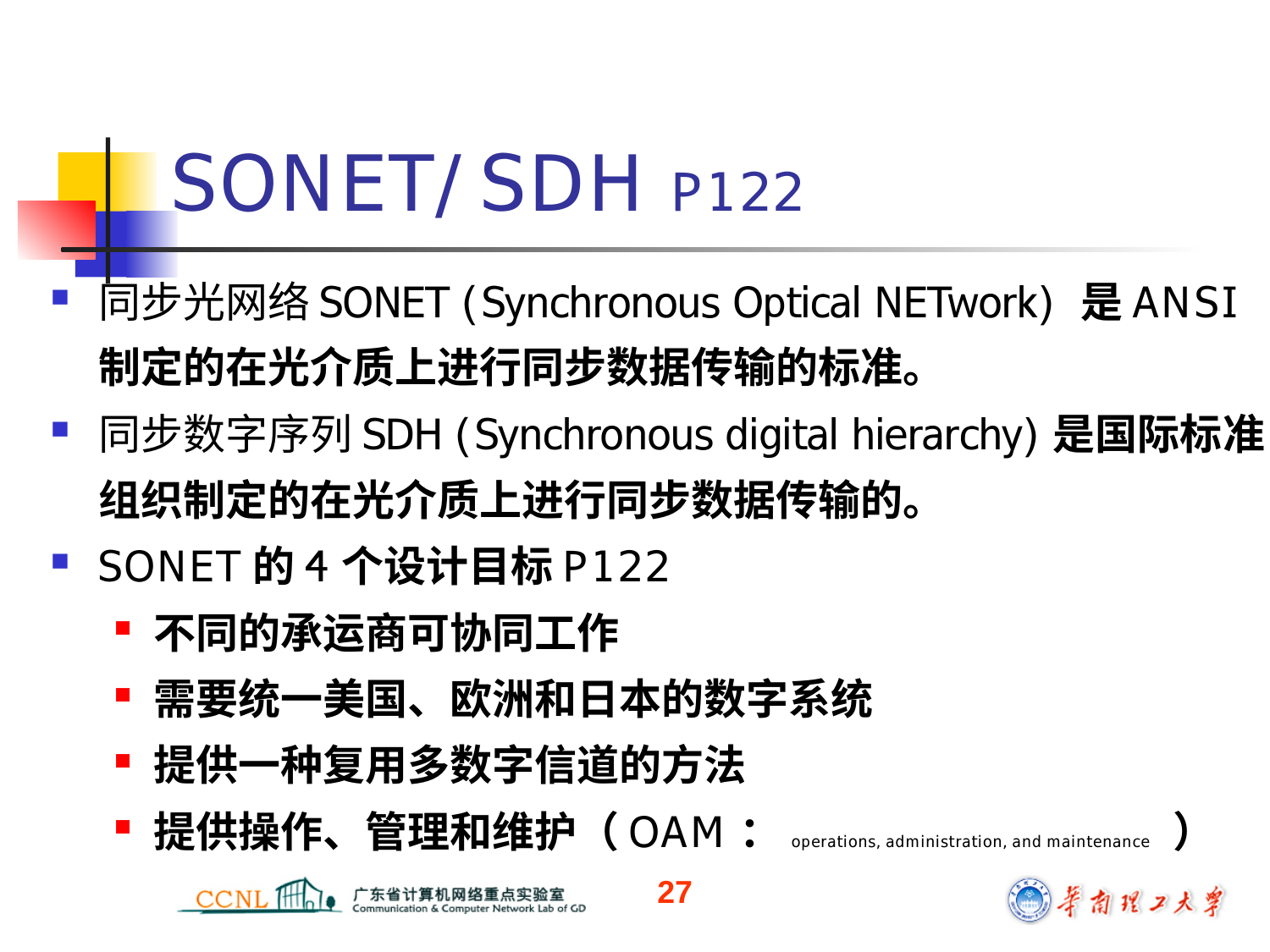

# SONET/SDH P122
同步光网络SONET (Synchronous Optical NETwork) 是ANSI制定的在光介质上进行同步数据传输的标准。
同步数字序列SDH (Synchronous digital hierarchy)是国际标准组织制定的在光介质上进行同步数据传输的。
SONET的4个设计目标P122
不同的承运商可协同工作
需要统一美国、欧洲和日本的数字系统
提供一种复用多数字信道的方法
提供操作、管理和维护（OAM：operations, administration, and maintenance ）